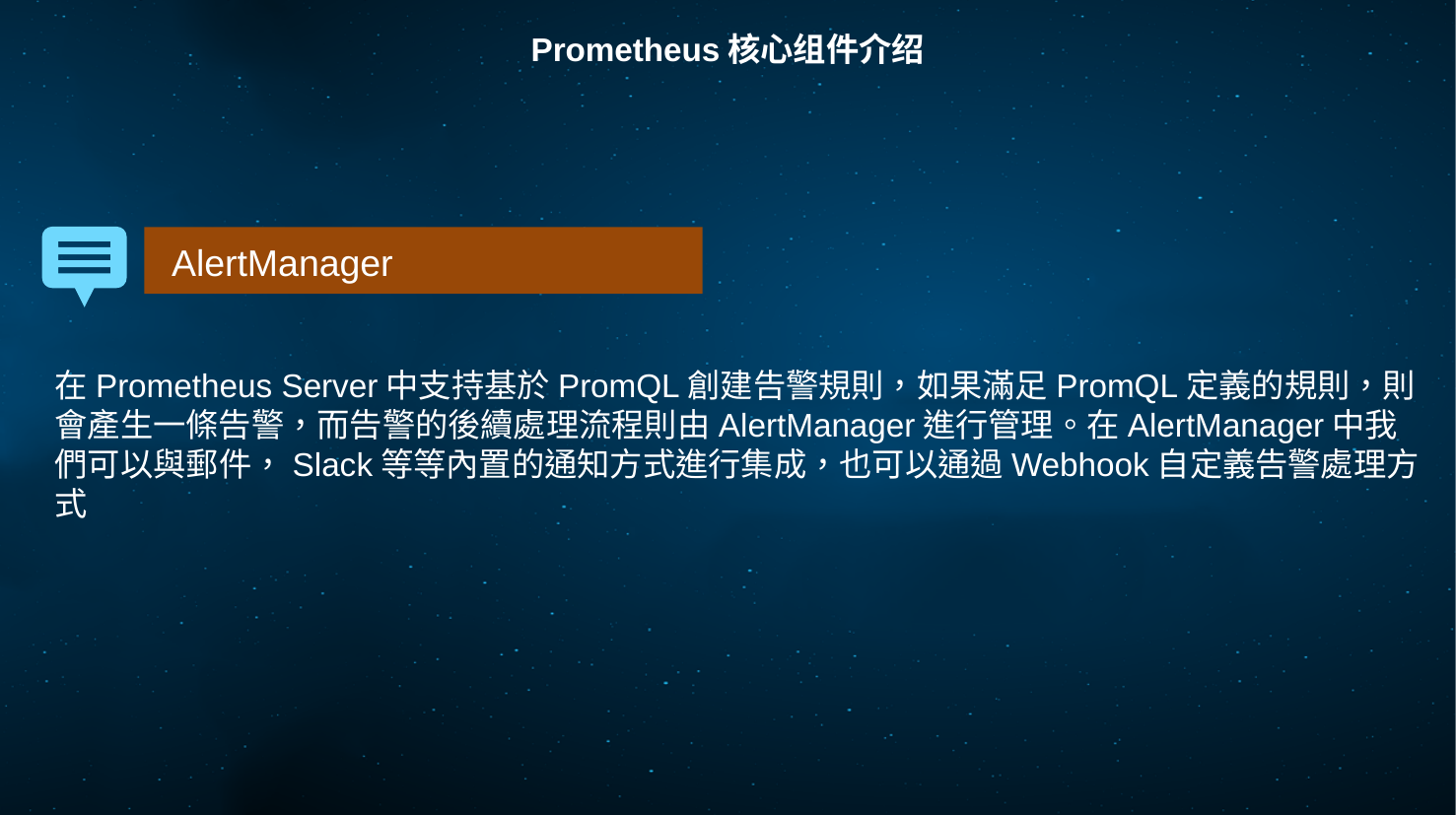

Prometheus核心组件介绍

AlertManager
在Prometheus Server中支持基於PromQL創建告警規則，如果滿足PromQL定義的規則，則會產生一條告警，而告警的後續處理流程則由AlertManager進行管理。在AlertManager中我們可以與郵件，Slack等等內置的通知方式進行集成，也可以通過Webhook自定義告警處理方式